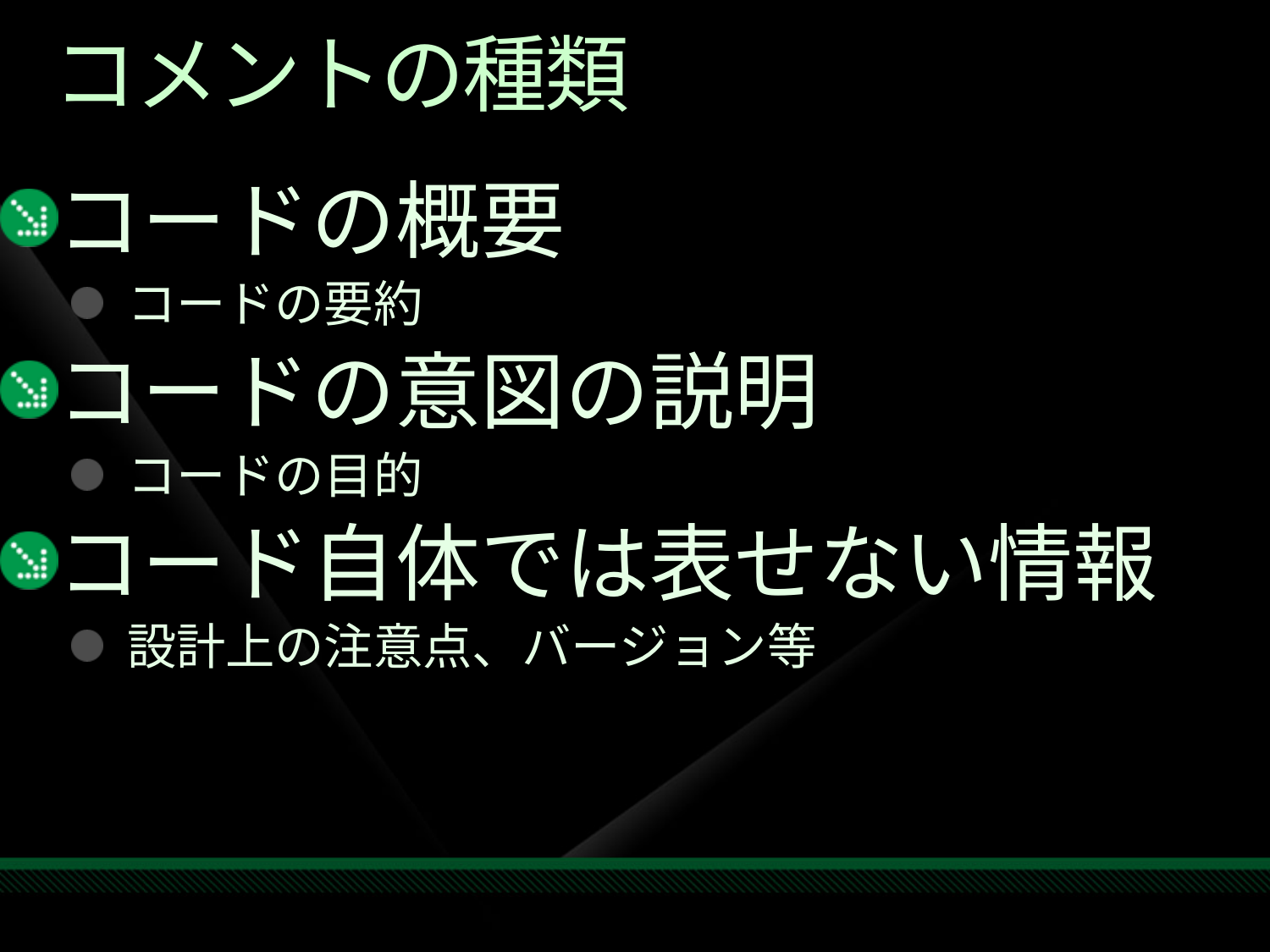

# コメントの種類
コードの概要
コードの要約
コードの意図の説明
コードの目的
コード自体では表せない情報
設計上の注意点、バージョン等